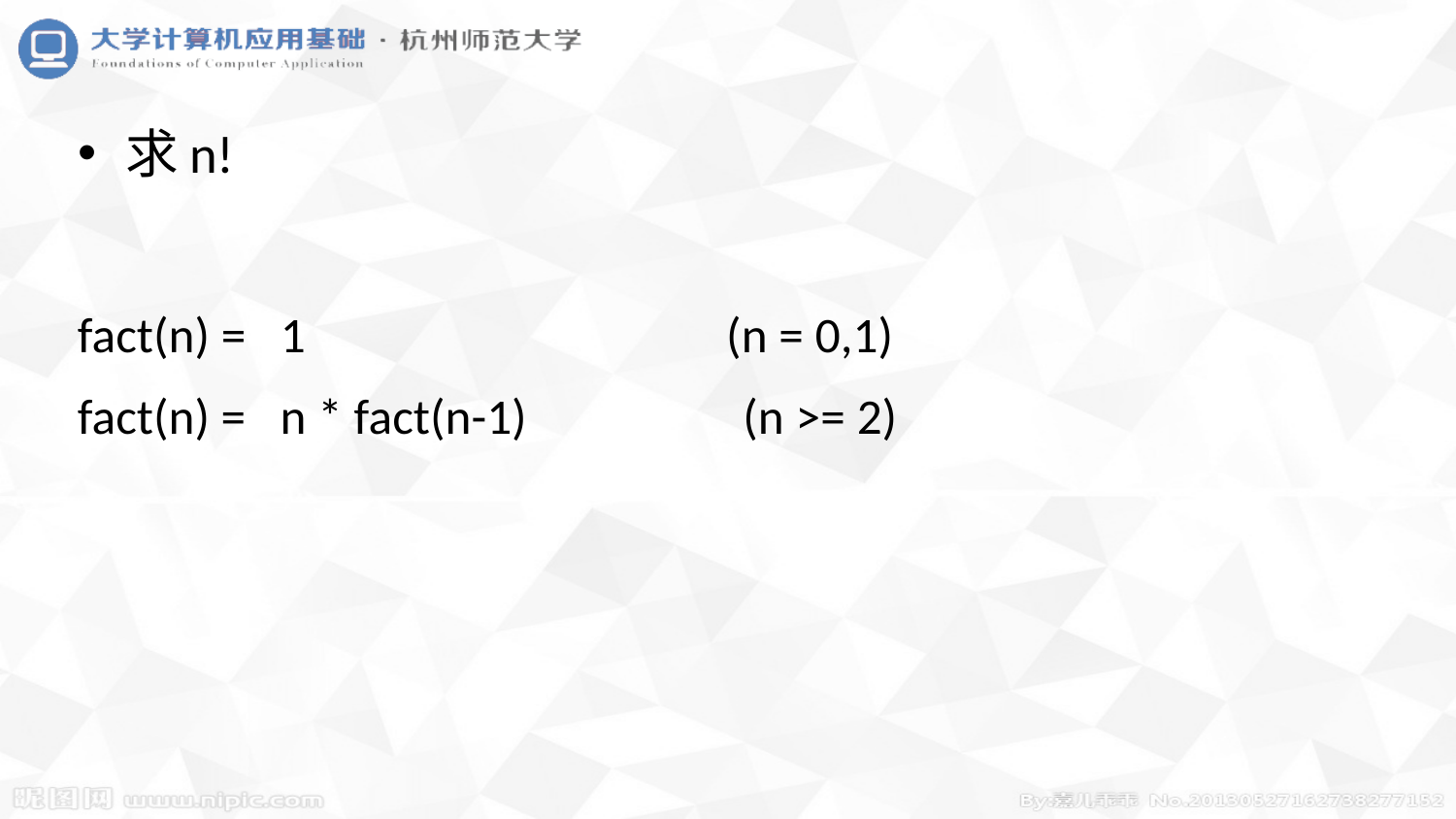

求n!
fact(n) =   1                                     (n = 0,1)
fact(n) =   n * fact(n-1)                   (n >= 2)